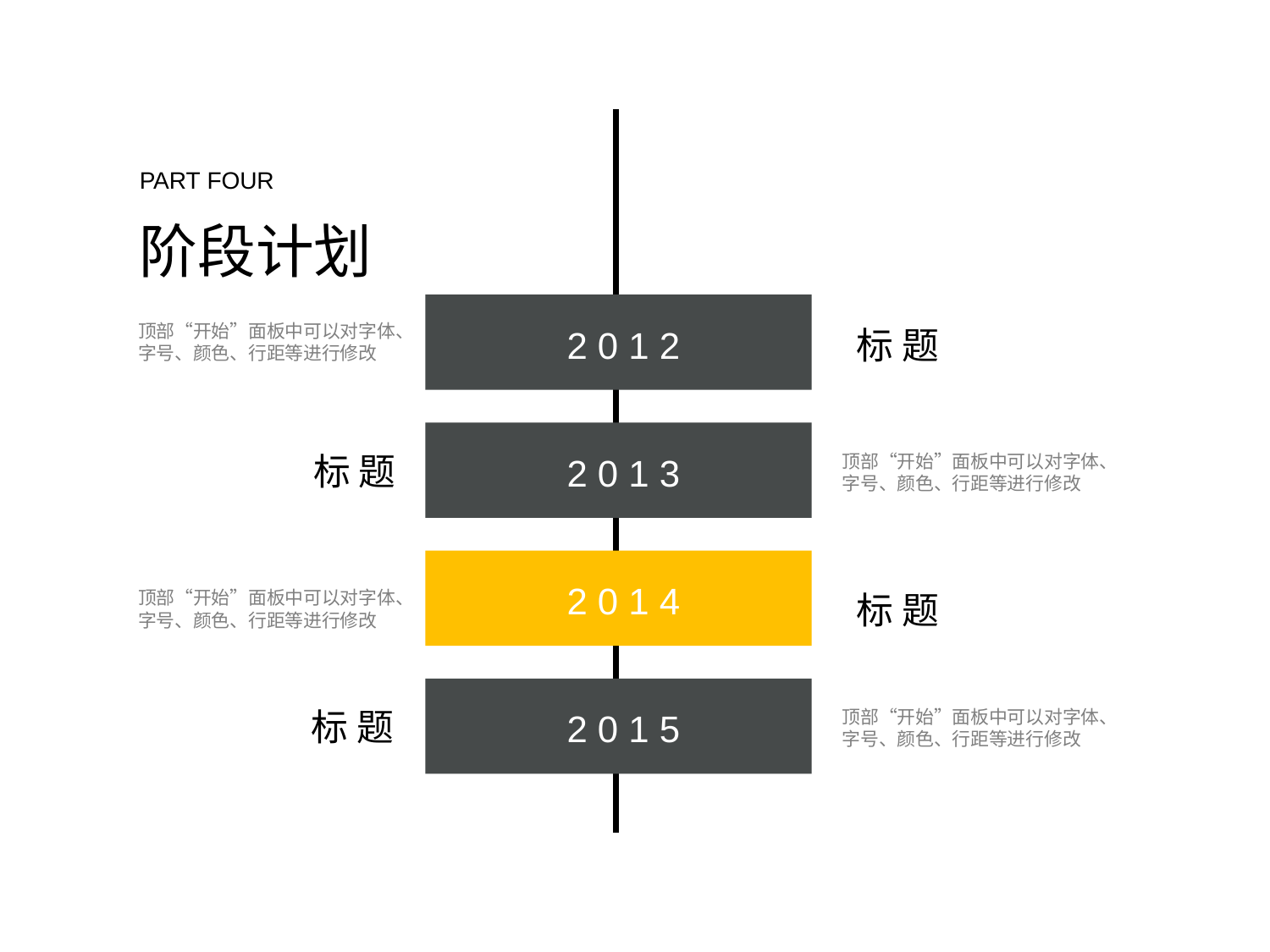

PART FOUR
阶段计划

顶部“开始”面板中可以对字体、字号、颜色、行距等进行修改
2 0 1 2
标 题

标 题
2 0 1 3
顶部“开始”面板中可以对字体、字号、颜色、行距等进行修改

2 0 1 4
顶部“开始”面板中可以对字体、字号、颜色、行距等进行修改
标 题

标 题
2 0 1 5
顶部“开始”面板中可以对字体、字号、颜色、行距等进行修改